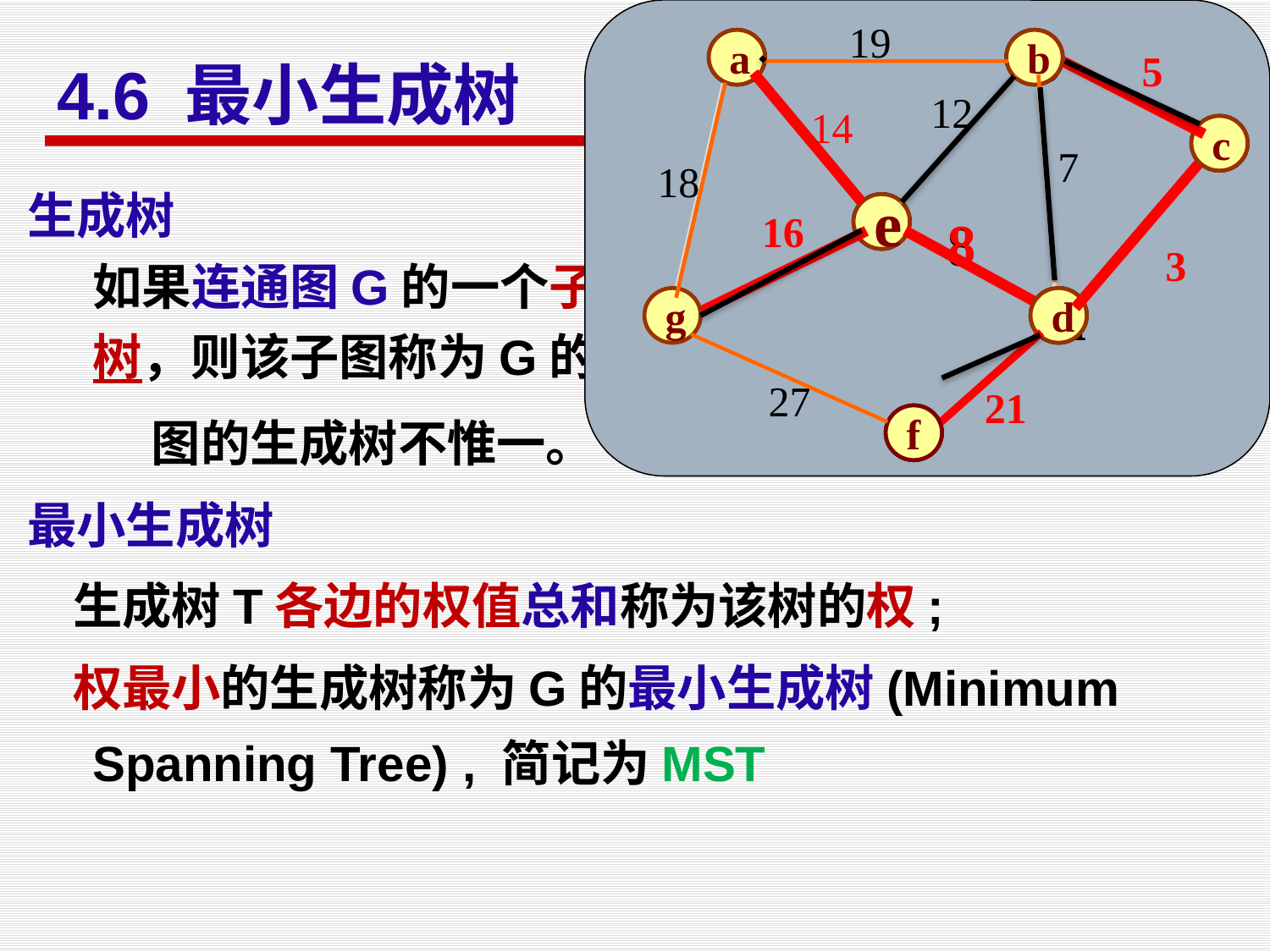

19
a
b

12

c
7
18

e
8

d

27
f
a
b
5

14
c

e
16
8
3

g
d

21
f
4.6 最小生成树
生成树
如果连通图G的一个子图是一棵包含G的所有顶点的树，则该子图称为G的生成树(Spanning Tree)。
          图的生成树不惟一。
最小生成树
   生成树T各边的权值总和称为该树的权;
   权最小的生成树称为G的最小生成树(Minimum Spanning Tree) , 简记为MST